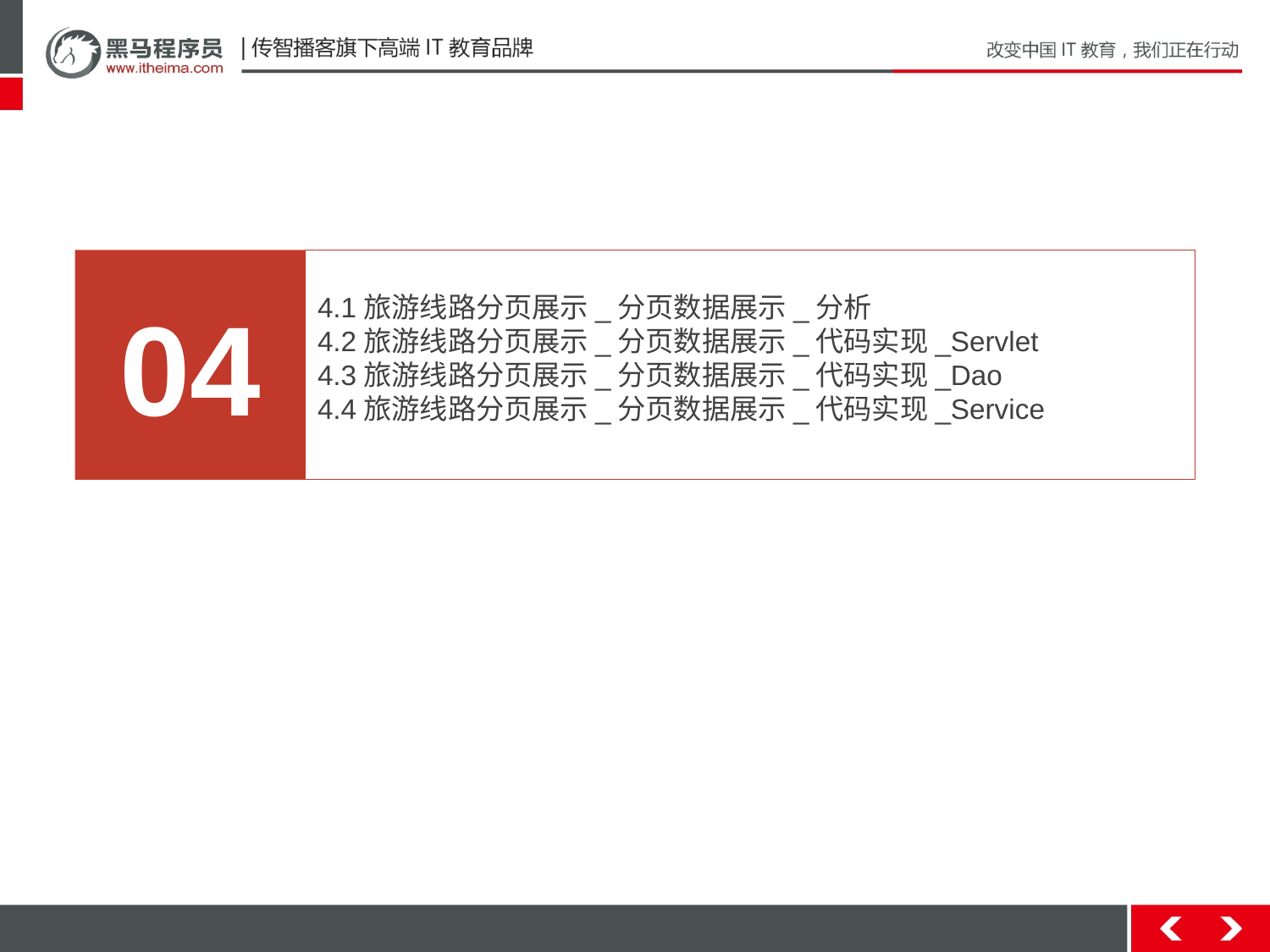

04

4.1旅游线路分页展示_分页数据展示_分析
4.2旅游线路分页展示_分页数据展示_代码实现_Servlet
4.3旅游线路分页展示_分页数据展示_代码实现_Dao
4.4旅游线路分页展示_分页数据展示_代码实现_Service